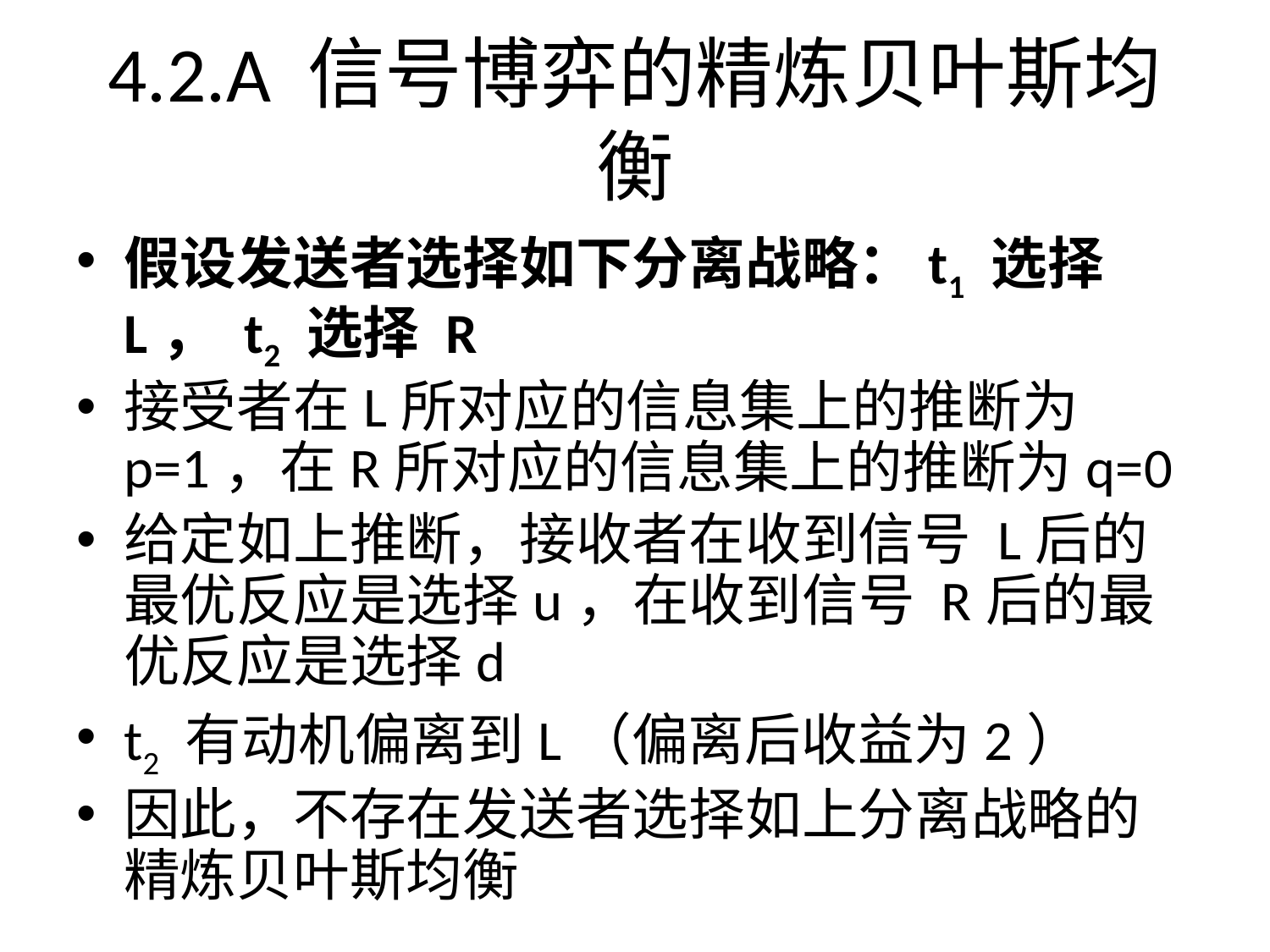

4.2.A 信号博弈的精炼贝叶斯均衡
假设发送者选择如下分离战略：t1 选择L， t2 选择 R
接受者在L所对应的信息集上的推断为p=1，在R所对应的信息集上的推断为q=0
给定如上推断，接收者在收到信号 L后的最优反应是选择u，在收到信号 R后的最优反应是选择d
t2 有动机偏离到L（偏离后收益为2）
因此，不存在发送者选择如上分离战略的精炼贝叶斯均衡